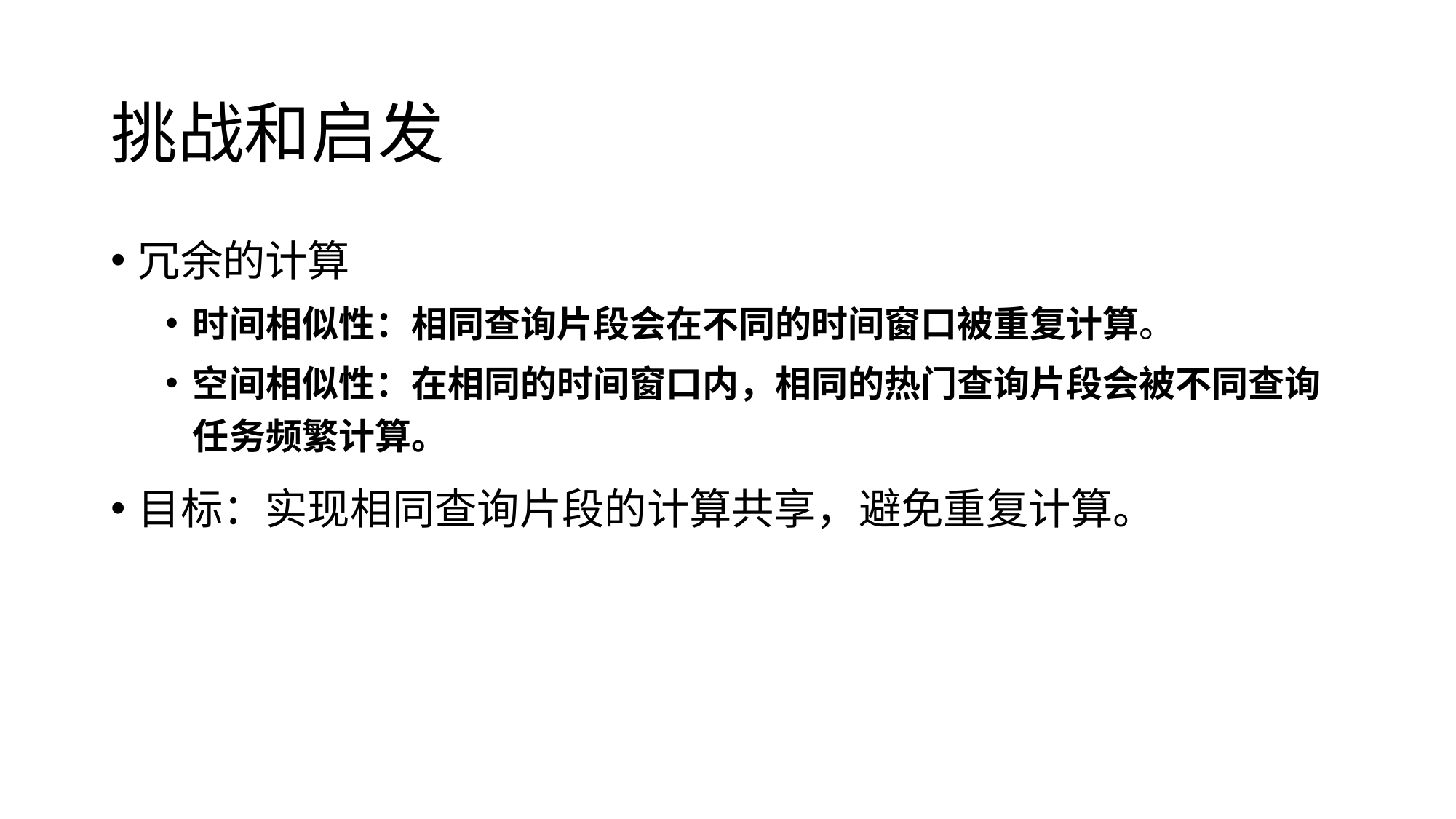

# 挑战和启发
冗余的计算
时间相似性：相同查询片段会在不同的时间窗口被重复计算。
空间相似性：在相同的时间窗口内，相同的热门查询片段会被不同查询任务频繁计算。
目标：实现相同查询片段的计算共享，避免重复计算。